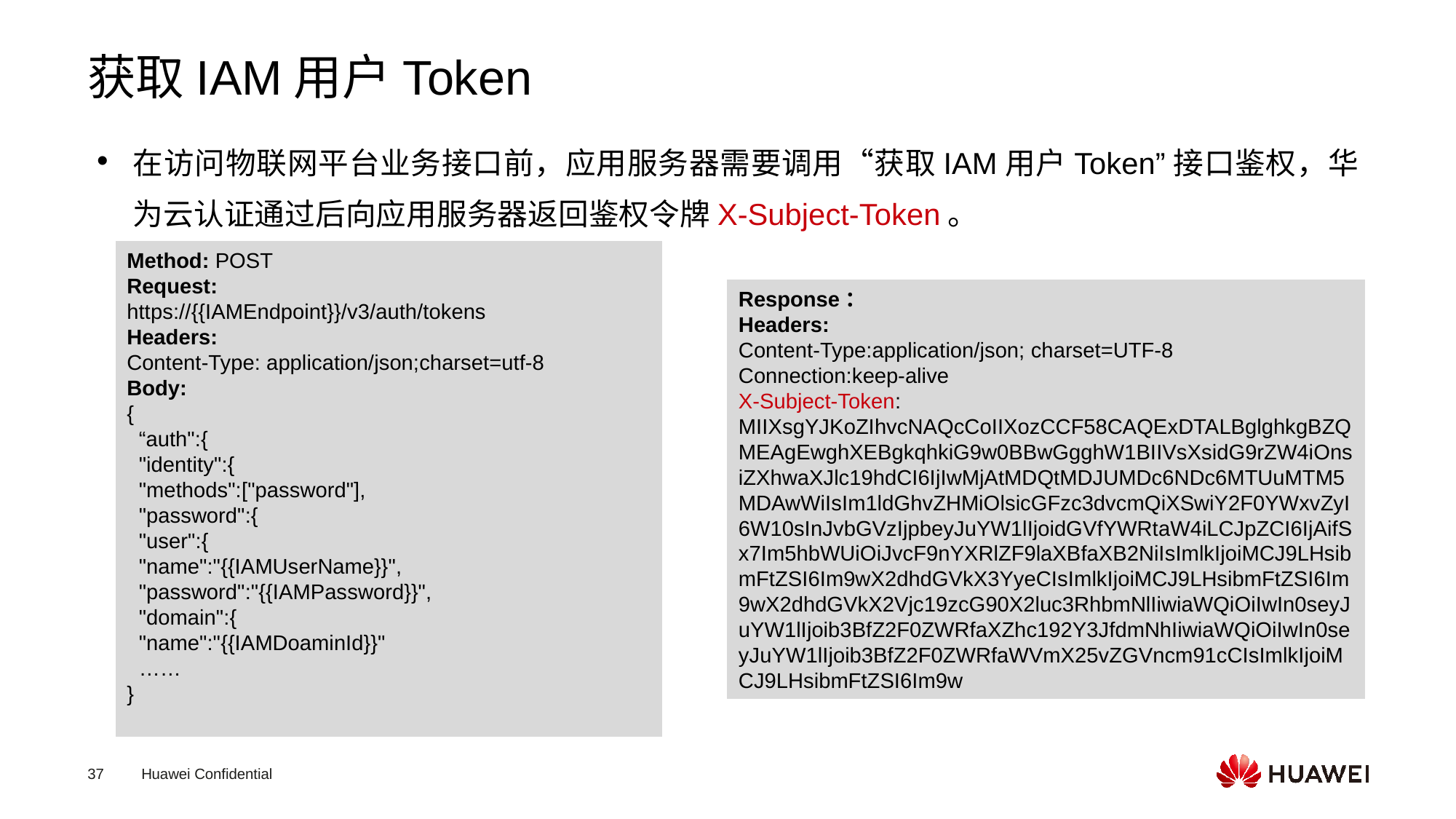

# 获取IAM用户Token
在访问物联网平台业务接口前，应用服务器需要调用“获取IAM用户Token”接口鉴权，华为云认证通过后向应用服务器返回鉴权令牌X-Subject-Token。

Method: POST
Request:
https://{{IAMEndpoint}}/v3/auth/tokens
Headers:
Content-Type: application/json;charset=utf-8
Body:
{
  “auth":{
  "identity":{
  "methods":["password"],
  "password":{
  "user":{
  "name":"{{IAMUserName}}",
  "password":"{{IAMPassword}}",
  "domain":{
  "name":"{{IAMDoaminId}}"
  ……
}
Response：
Headers:
Content-Type:application/json; charset=UTF-8
Connection:keep-alive
X-Subject-Token:
MIIXsgYJKoZIhvcNAQcCoIIXozCCF58CAQExDTALBglghkgBZQMEAgEwghXEBgkqhkiG9w0BBwGgghW1BIIVsXsidG9rZW4iOnsiZXhwaXJlc19hdCI6IjIwMjAtMDQtMDJUMDc6NDc6MTUuMTM5MDAwWiIsIm1ldGhvZHMiOlsicGFzc3dvcmQiXSwiY2F0YWxvZyI6W10sInJvbGVzIjpbeyJuYW1lIjoidGVfYWRtaW4iLCJpZCI6IjAifSx7Im5hbWUiOiJvcF9nYXRlZF9laXBfaXB2NiIsImlkIjoiMCJ9LHsibmFtZSI6Im9wX2dhdGVkX3YyeCIsImlkIjoiMCJ9LHsibmFtZSI6Im9wX2dhdGVkX2Vjc19zcG90X2luc3RhbmNlIiwiaWQiOiIwIn0seyJuYW1lIjoib3BfZ2F0ZWRfaXZhc192Y3JfdmNhIiwiaWQiOiIwIn0seyJuYW1lIjoib3BfZ2F0ZWRfaWVmX25vZGVncm91cCIsImlkIjoiMCJ9LHsibmFtZSI6Im9w